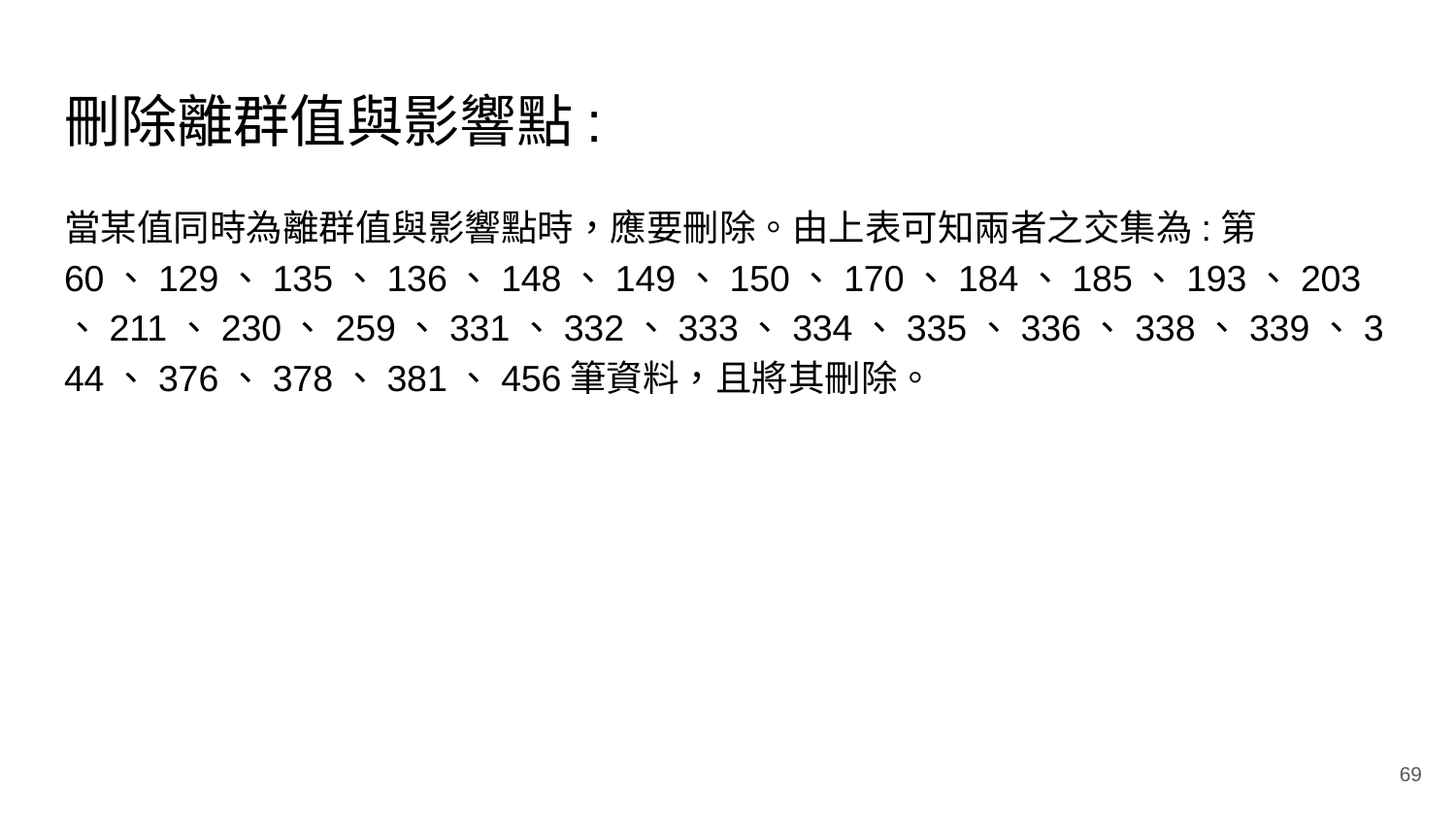

# 刪除離群值與影響點:
當某值同時為離群值與影響點時，應要刪除。由上表可知兩者之交集為:第60、129、135、136、148、149、150、170、184、185、193、203、211、230、259、331、332、333、334、335、336、338、339、344、376、378、381、456筆資料，且將其刪除。
69